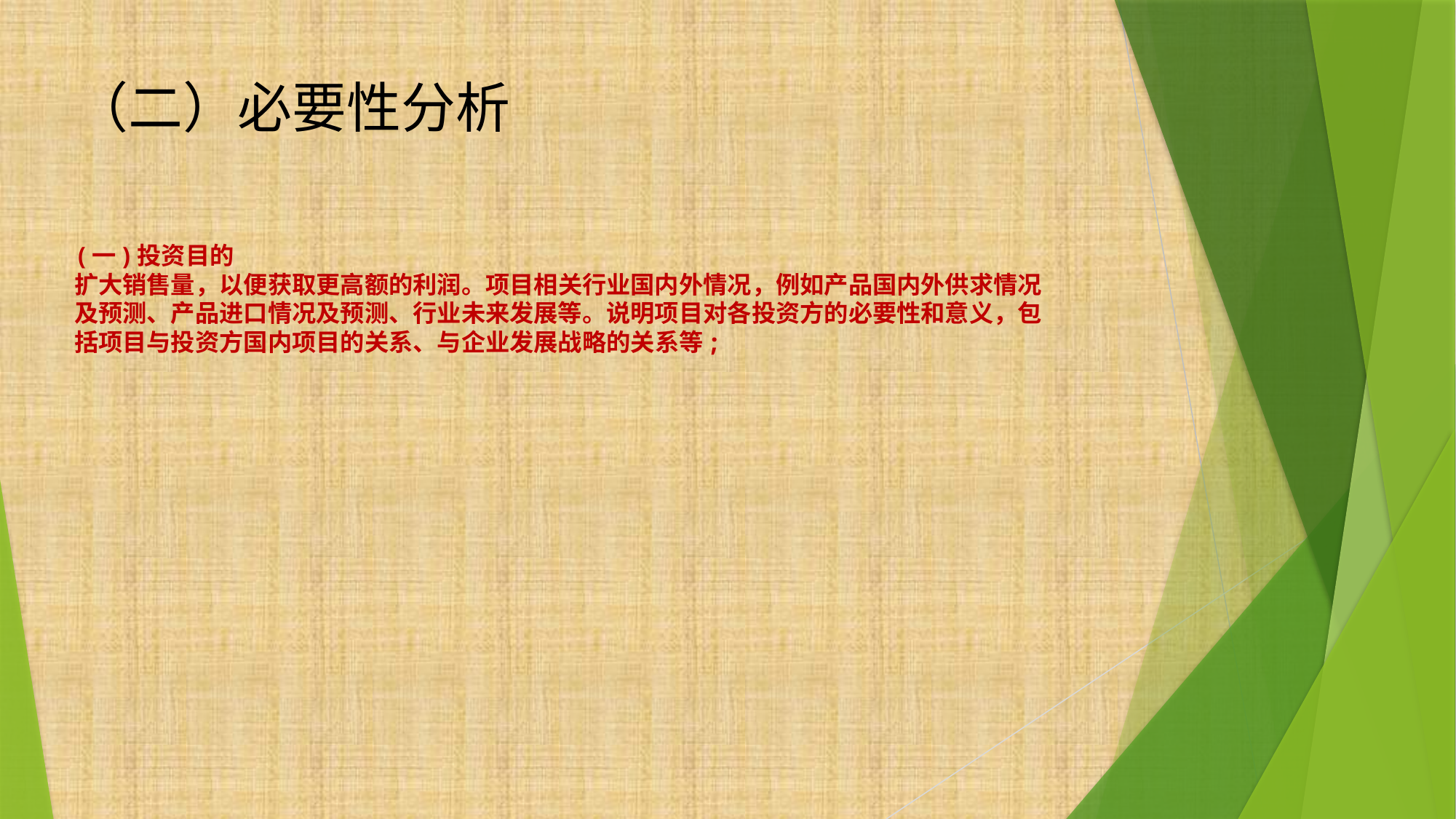

（二）必要性分析
# (一)投资目的 扩大销售量，以便获取更高额的利润。项目相关行业国内外情况，例如产品国内外供求情况及预测、产品进口情况及预测、行业未来发展等。说明项目对各投资方的必要性和意义，包括项目与投资方国内项目的关系、与企业发展战略的关系等;